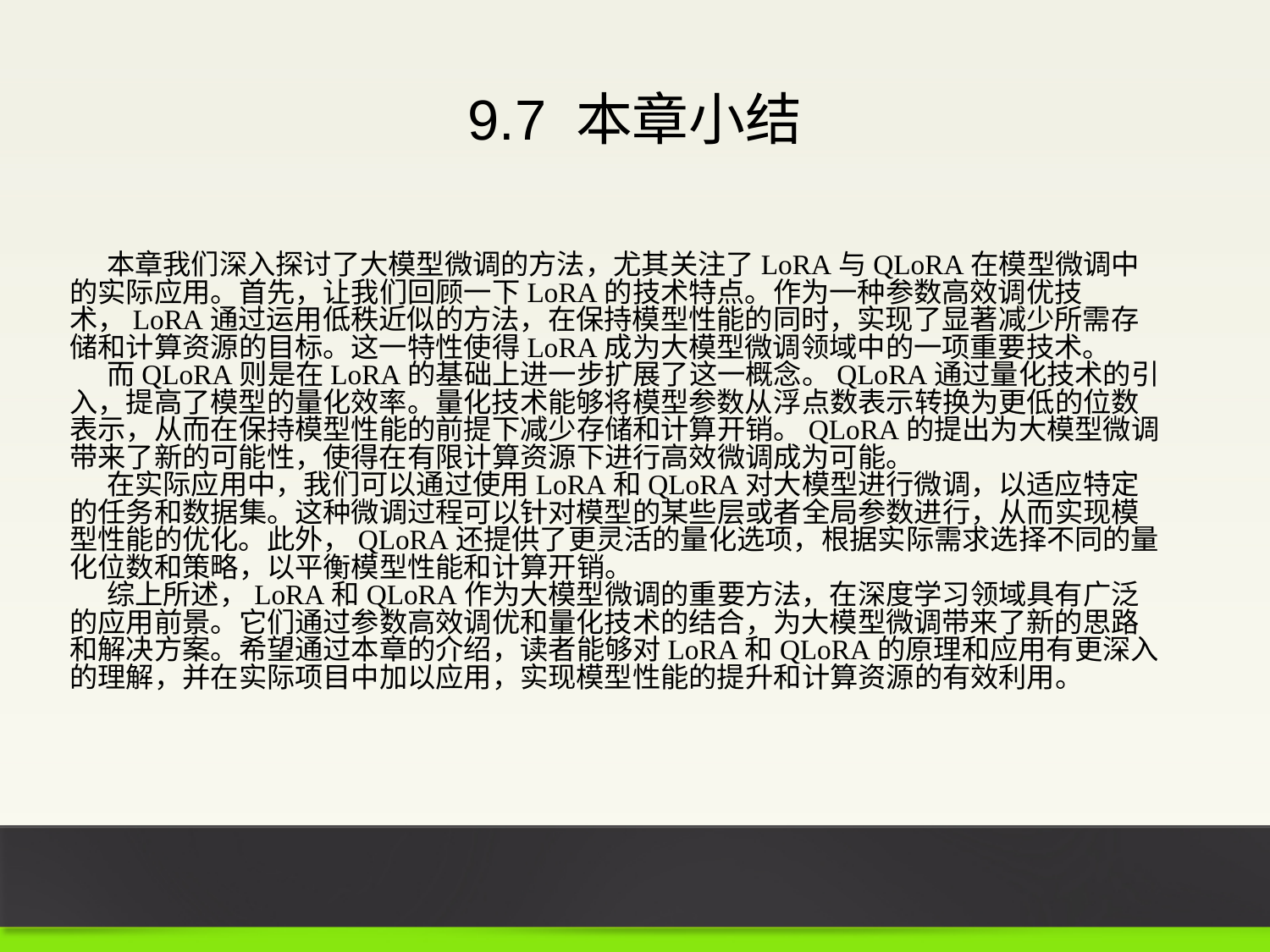

9.7 本章小结
本章我们深入探讨了大模型微调的方法，尤其关注了LoRA与QLoRA在模型微调中的实际应用。首先，让我们回顾一下LoRA的技术特点。作为一种参数高效调优技术，LoRA通过运用低秩近似的方法，在保持模型性能的同时，实现了显著减少所需存储和计算资源的目标。这一特性使得LoRA成为大模型微调领域中的一项重要技术。
而QLoRA则是在LoRA的基础上进一步扩展了这一概念。QLoRA通过量化技术的引入，提高了模型的量化效率。量化技术能够将模型参数从浮点数表示转换为更低的位数表示，从而在保持模型性能的前提下减少存储和计算开销。QLoRA的提出为大模型微调带来了新的可能性，使得在有限计算资源下进行高效微调成为可能。
在实际应用中，我们可以通过使用LoRA和QLoRA对大模型进行微调，以适应特定的任务和数据集。这种微调过程可以针对模型的某些层或者全局参数进行，从而实现模型性能的优化。此外，QLoRA还提供了更灵活的量化选项，根据实际需求选择不同的量化位数和策略，以平衡模型性能和计算开销。
综上所述，LoRA和QLoRA作为大模型微调的重要方法，在深度学习领域具有广泛的应用前景。它们通过参数高效调优和量化技术的结合，为大模型微调带来了新的思路和解决方案。希望通过本章的介绍，读者能够对LoRA和QLoRA的原理和应用有更深入的理解，并在实际项目中加以应用，实现模型性能的提升和计算资源的有效利用。